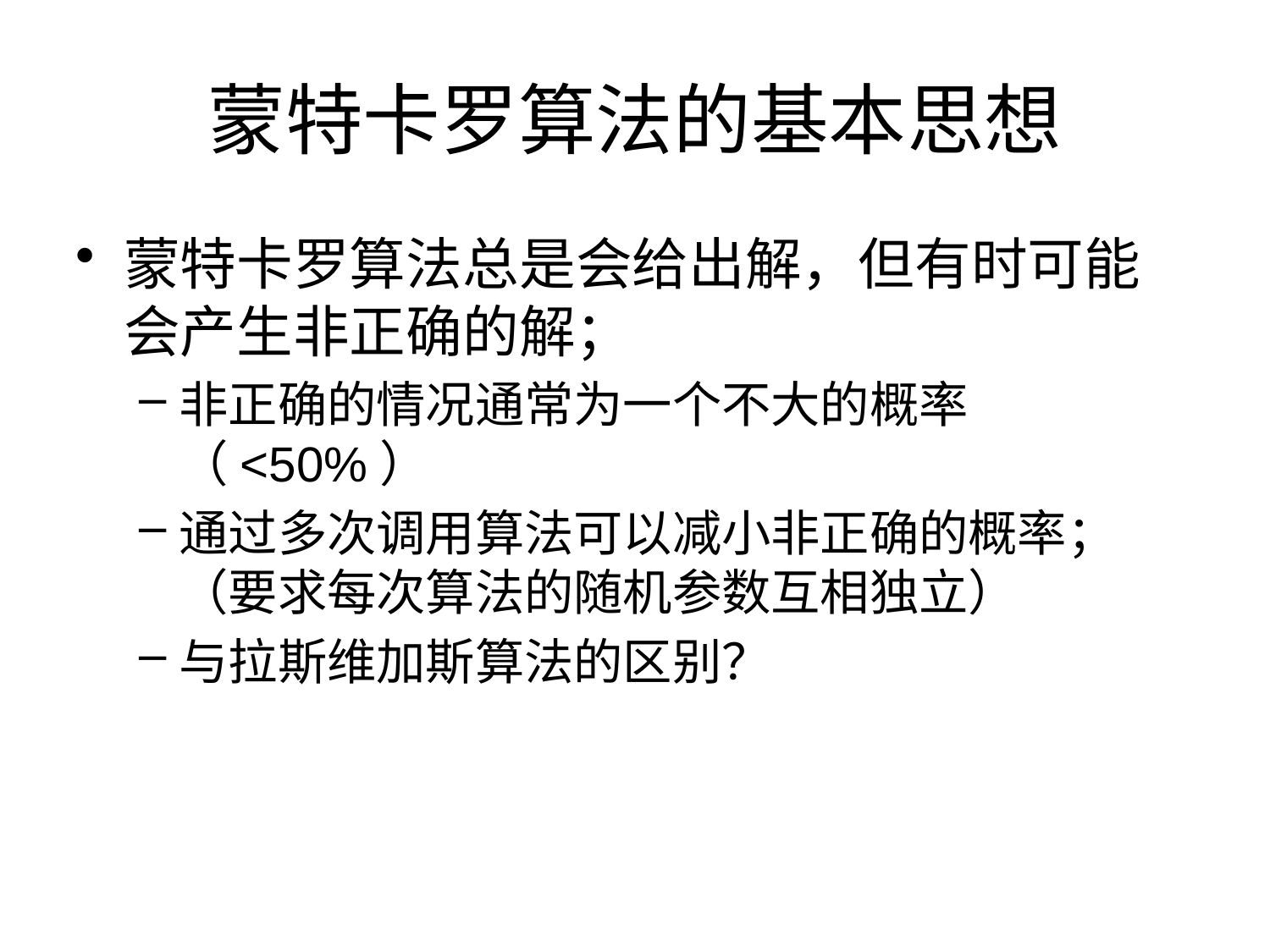

# 蒙特卡罗算法的基本思想
蒙特卡罗算法总是会给出解，但有时可能会产生非正确的解；
非正确的情况通常为一个不大的概率（<50%）
通过多次调用算法可以减小非正确的概率；（要求每次算法的随机参数互相独立）
与拉斯维加斯算法的区别？